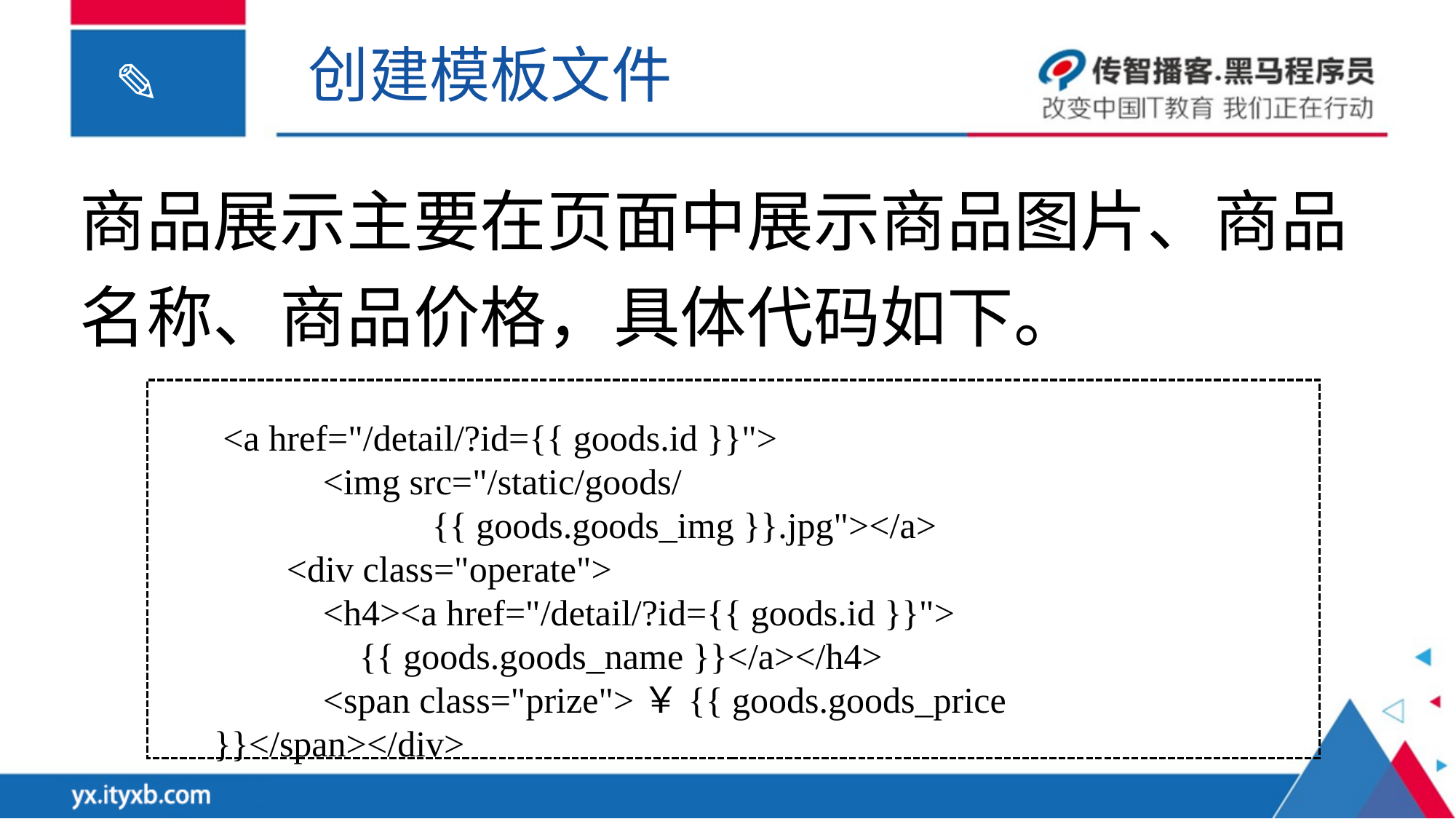

创建模板文件
商品展示主要在页面中展示商品图片、商品名称、商品价格，具体代码如下。

 <a href="/detail/?id={{ goods.id }}">
	<img src="/static/goods/
		{{ goods.goods_img }}.jpg"></a>
        <div class="operate">
            <h4><a href="/detail/?id={{ goods.id }}">
                {{ goods.goods_name }}</a></h4>
            <span class="prize">￥{{ goods.goods_price }}</span></div>